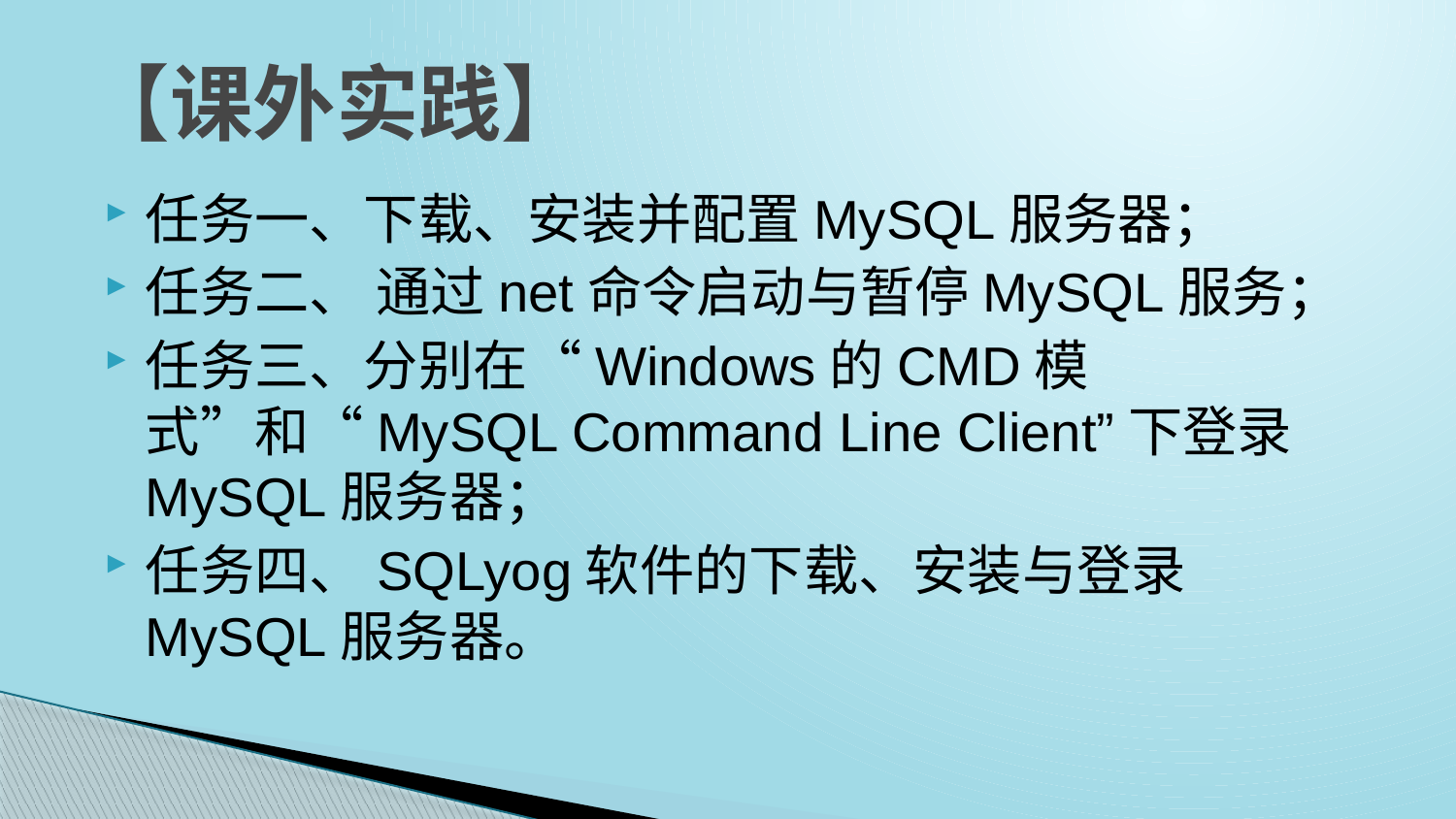

# 【课外实践】
任务一、下载、安装并配置MySQL服务器；
任务二、 通过net命令启动与暂停MySQL服务；
任务三、分别在“Windows的CMD模式”和“MySQL Command Line Client”下登录MySQL服务器；
任务四、SQLyog软件的下载、安装与登录MySQL服务器。

47